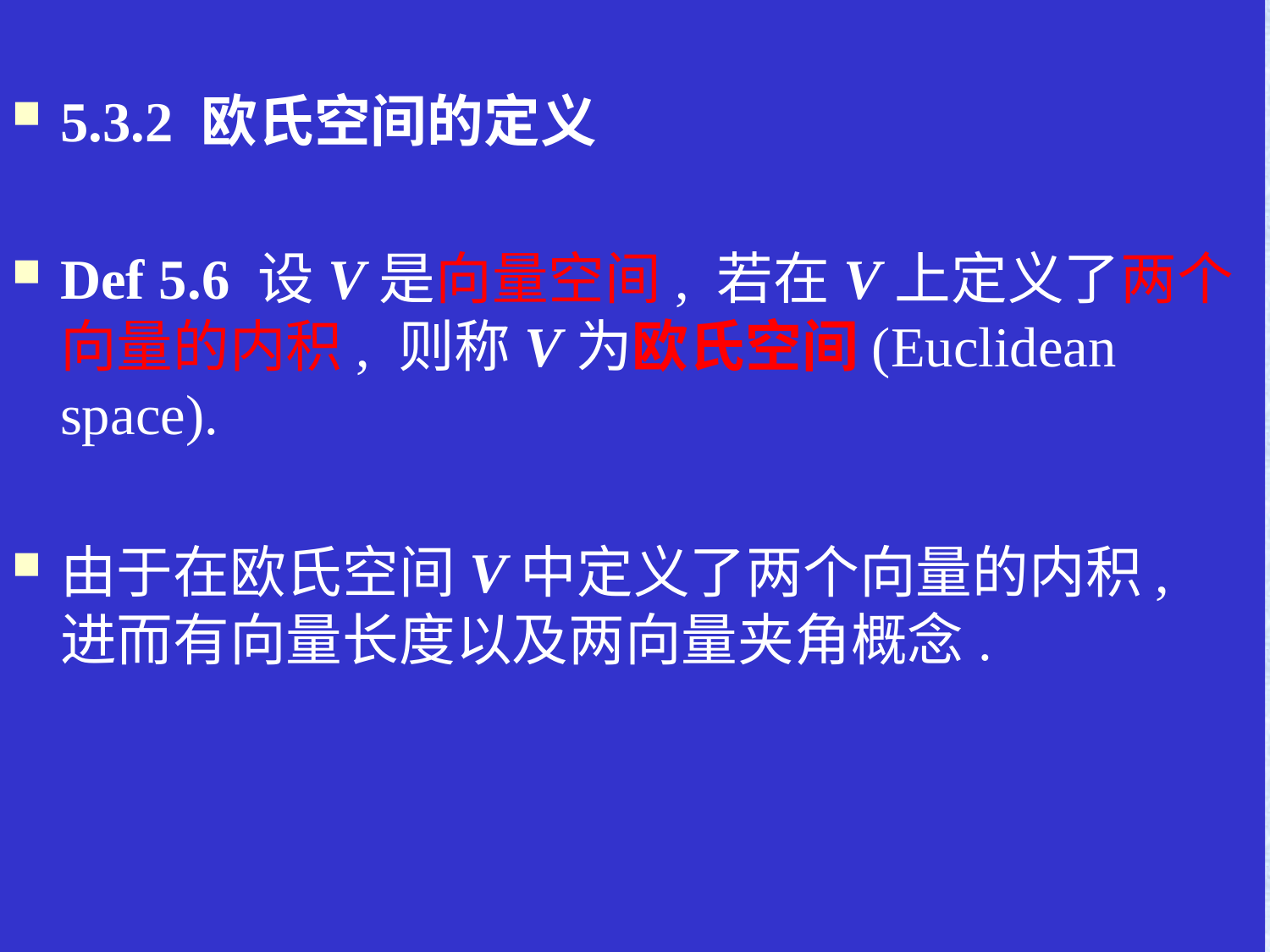

5.3.2 欧氏空间的定义

Def 5.6 设V是向量空间, 若在V上定义了两个向量的内积, 则称V为欧氏空间(Euclidean space).

由于在欧氏空间V中定义了两个向量的内积, 进而有向量长度以及两向量夹角概念.